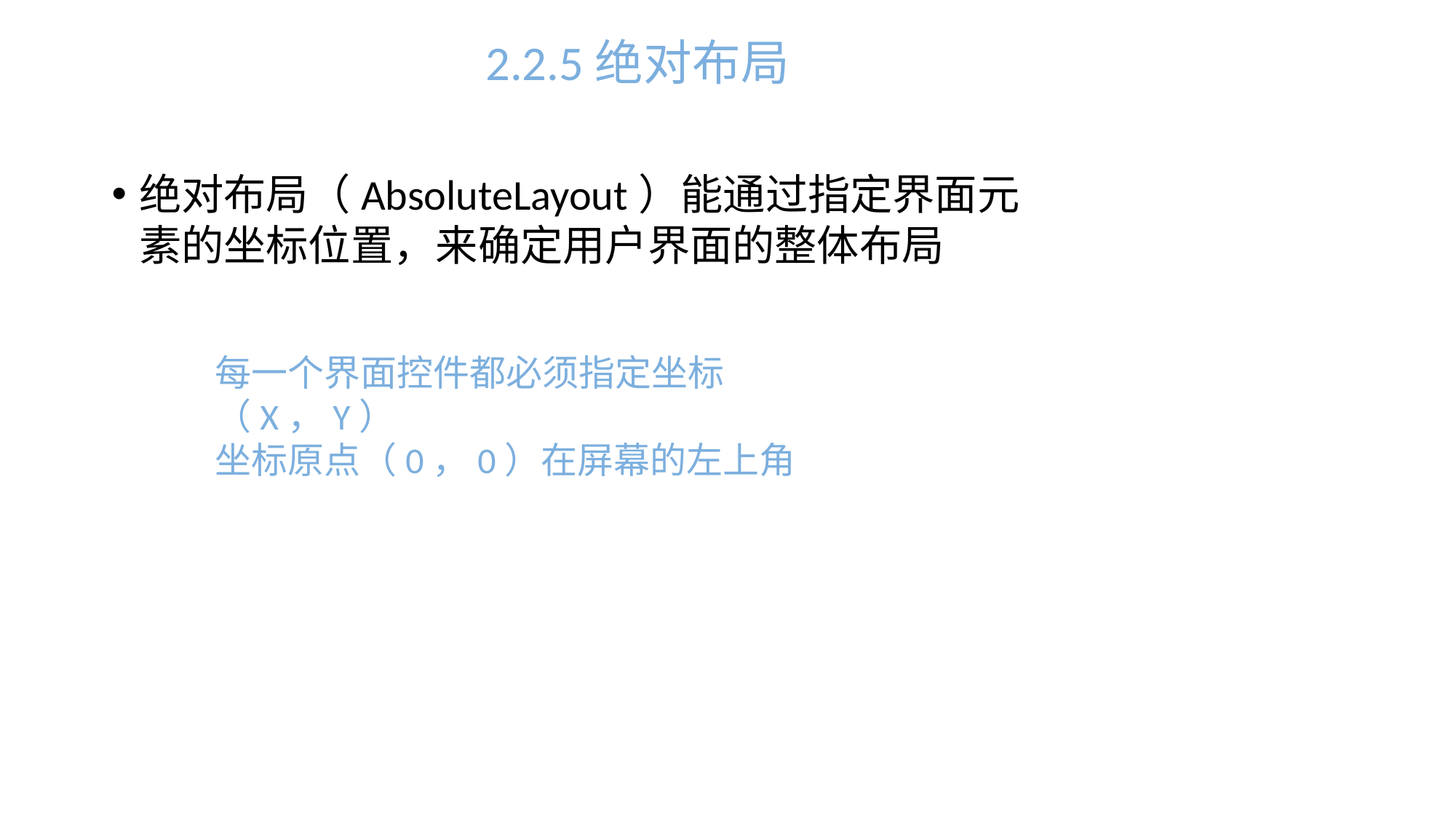

2.2.5绝对布局
绝对布局（AbsoluteLayout）能通过指定界面元素的坐标位置，来确定用户界面的整体布局

每一个界面控件都必须指定坐标（X，Y）
坐标原点（0，0）在屏幕的左上角